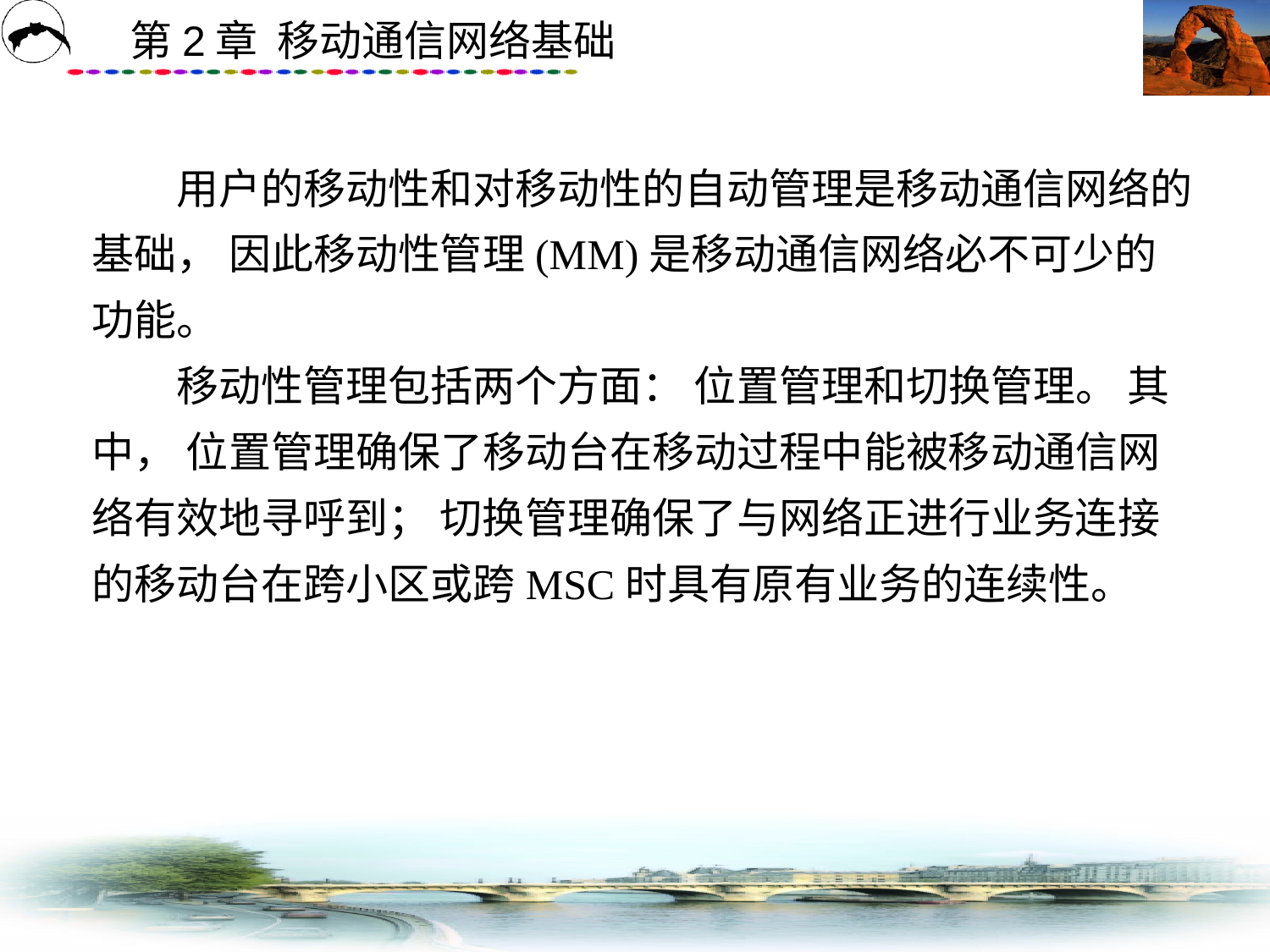

# 用户的移动性和对移动性的自动管理是移动通信网络的基础， 因此移动性管理(MM)是移动通信网络必不可少的功能。 　　移动性管理包括两个方面： 位置管理和切换管理。 其中， 位置管理确保了移动台在移动过程中能被移动通信网络有效地寻呼到； 切换管理确保了与网络正进行业务连接的移动台在跨小区或跨MSC时具有原有业务的连续性。